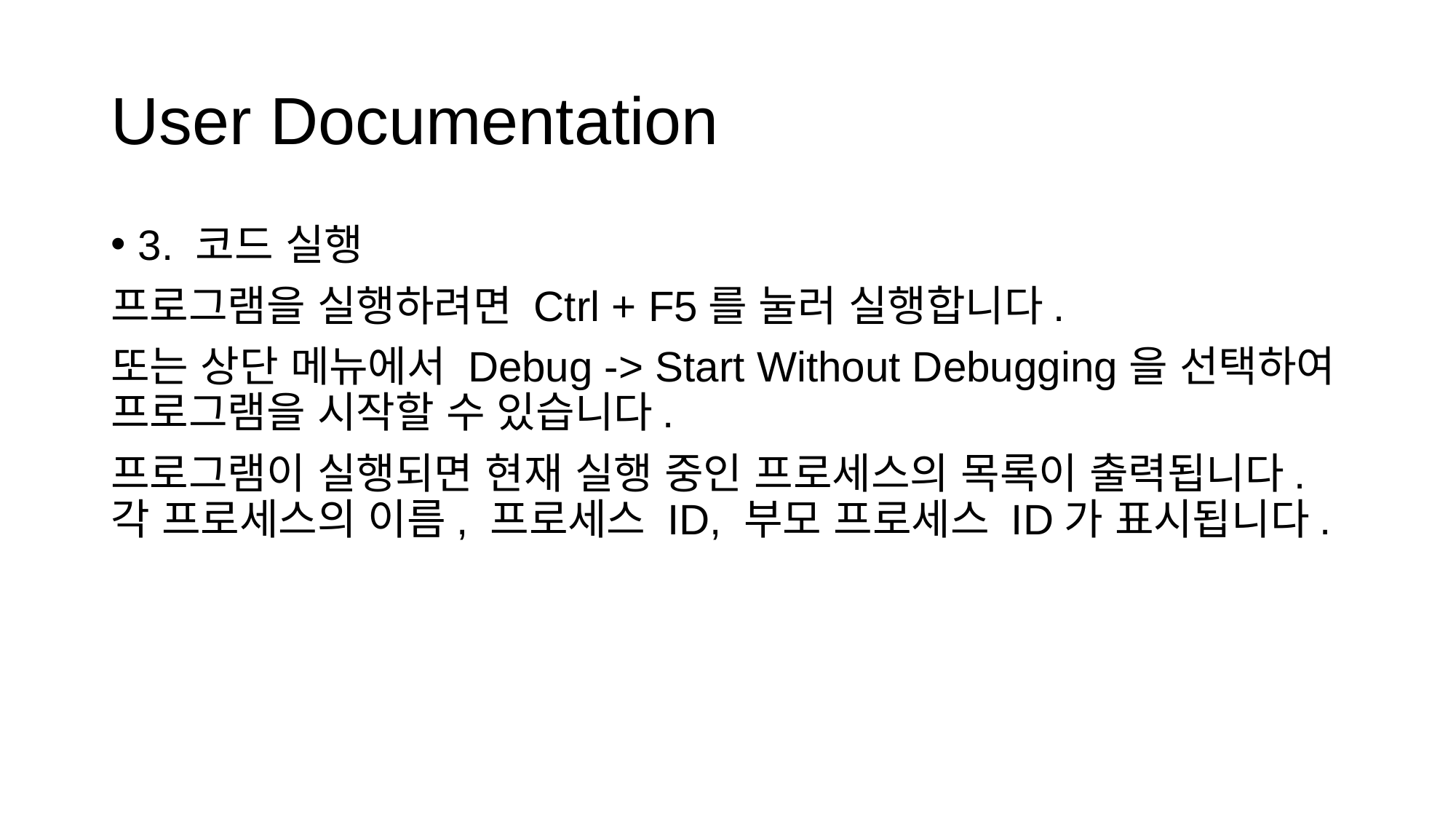

# User Documentation
3. 코드 실행
프로그램을 실행하려면 Ctrl + F5를 눌러 실행합니다.
또는 상단 메뉴에서 Debug -> Start Without Debugging을 선택하여 프로그램을 시작할 수 있습니다.
프로그램이 실행되면 현재 실행 중인 프로세스의 목록이 출력됩니다. 각 프로세스의 이름, 프로세스 ID, 부모 프로세스 ID가 표시됩니다.